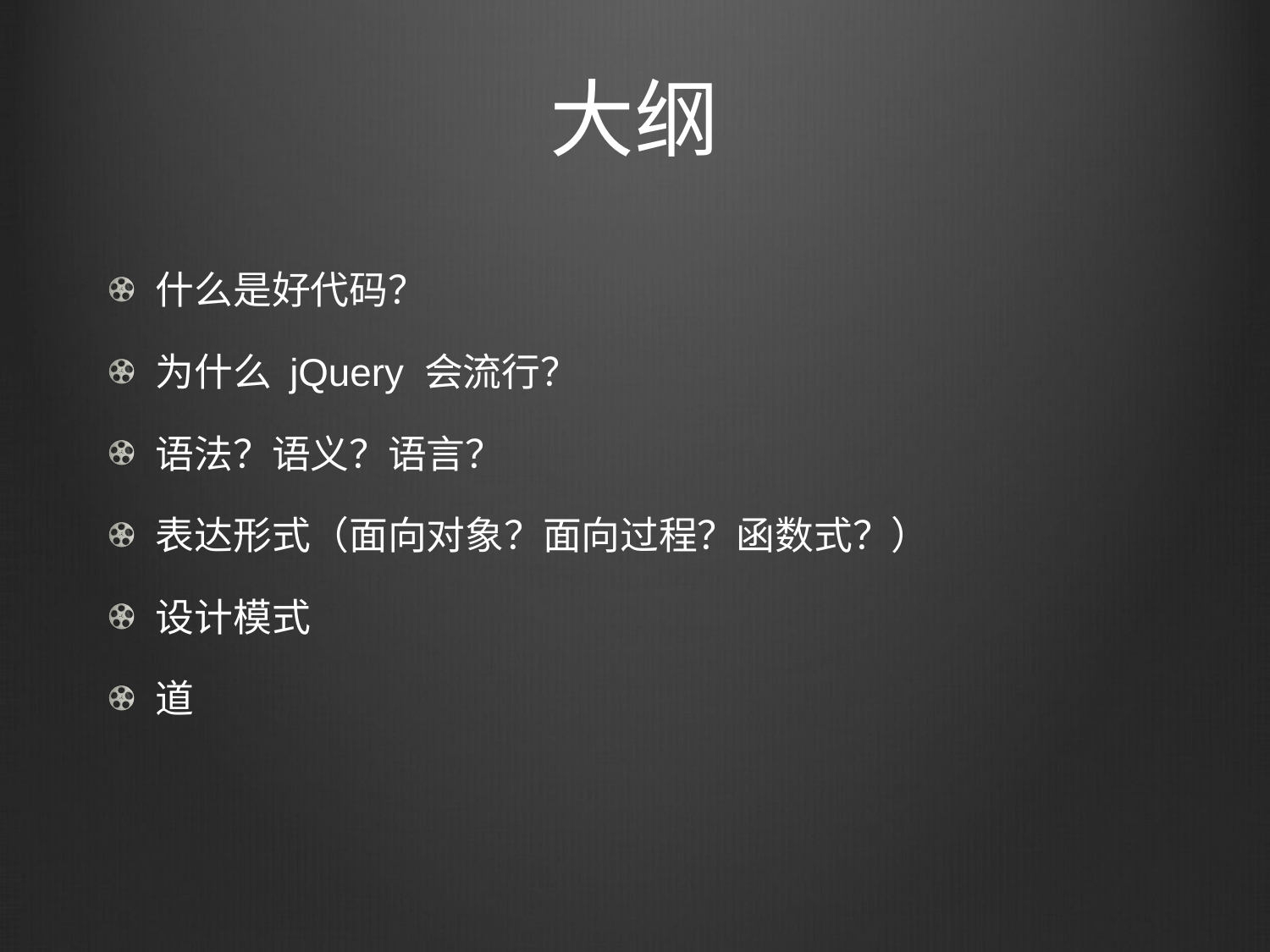

# 大纲
什么是好代码？
为什么 jQuery 会流行？
语法？语义？语言？
表达形式（面向对象？面向过程？函数式？）
设计模式
道